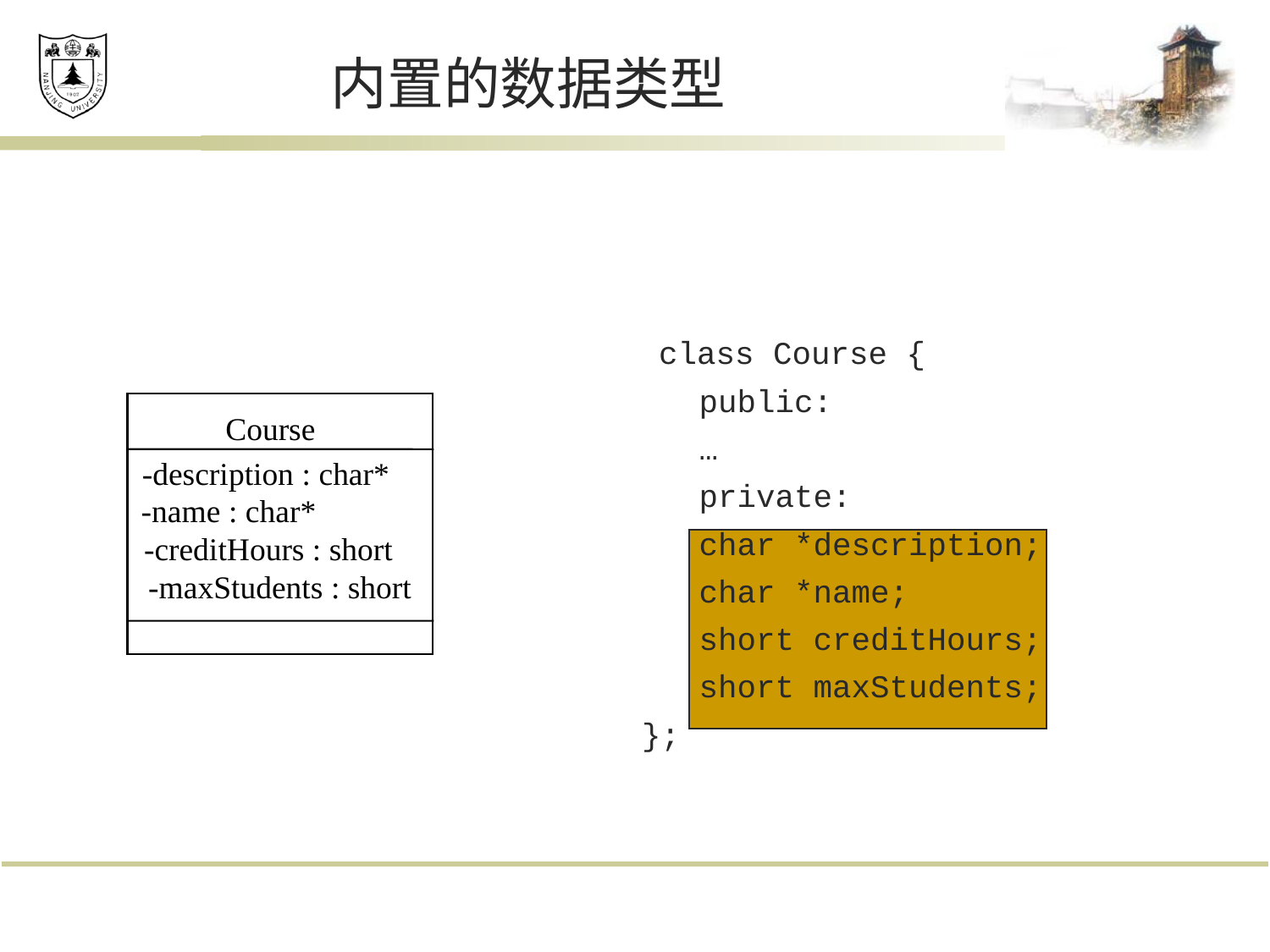

# 内置的数据类型
 class Course {
   public:
   …
   private:
   char *description;
   char *name;
   short creditHours;
   short maxStudents;
};

Course
-description : char*

-name : char*
-creditHours : short
-maxStudents : short